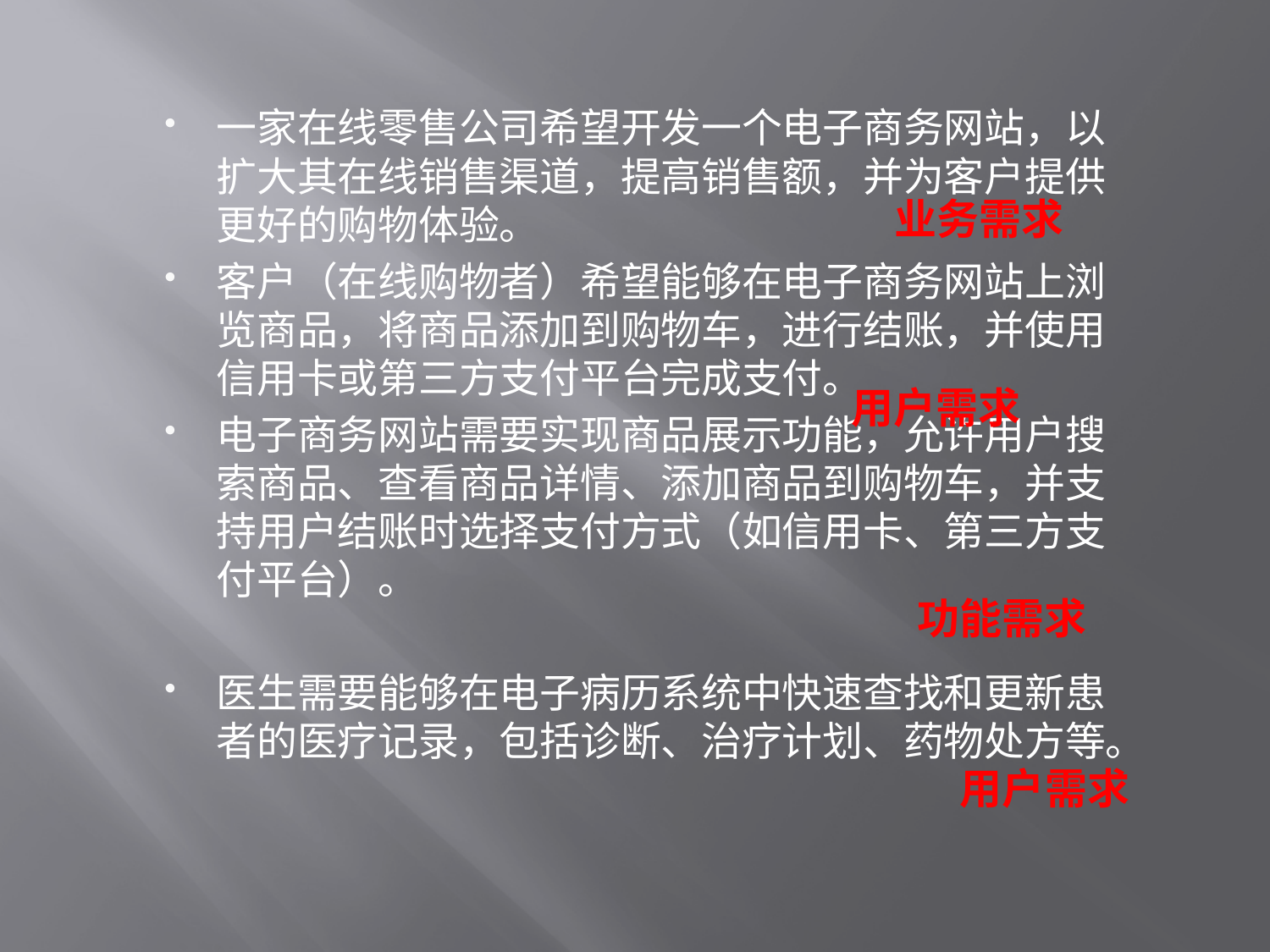

一家在线零售公司希望开发一个电子商务网站，以扩大其在线销售渠道，提高销售额，并为客户提供更好的购物体验。
客户（在线购物者）希望能够在电子商务网站上浏览商品，将商品添加到购物车，进行结账，并使用信用卡或第三方支付平台完成支付。
电子商务网站需要实现商品展示功能，允许用户搜索商品、查看商品详情、添加商品到购物车，并支持用户结账时选择支付方式（如信用卡、第三方支付平台）。

医生需要能够在电子病历系统中快速查找和更新患者的医疗记录，包括诊断、治疗计划、药物处方等。

业务需求
用户需求
功能需求
用户需求